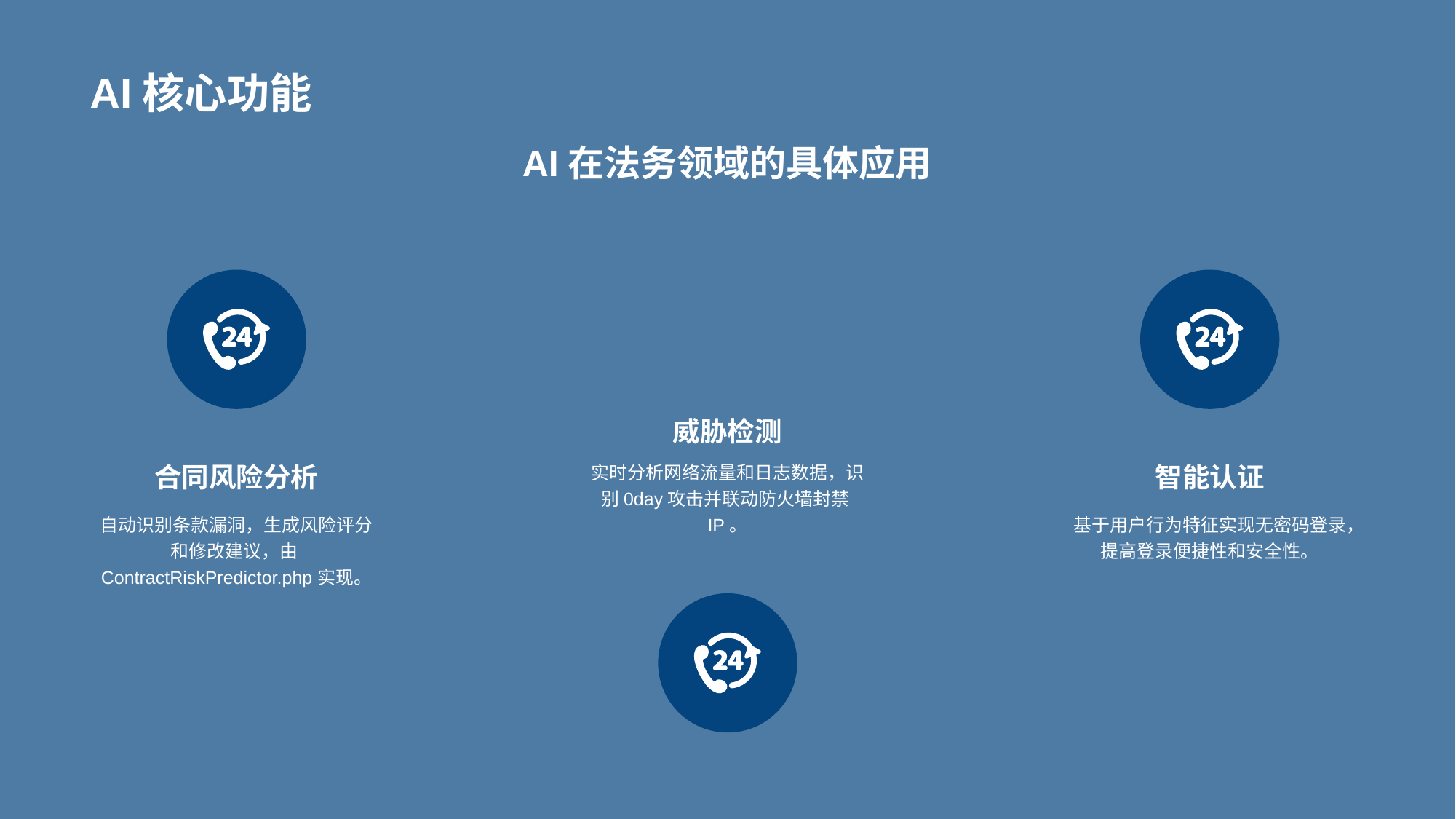

# AI核心功能
AI在法务领域的具体应用

合同风险分析
自动识别条款漏洞，生成风险评分和修改建议，由ContractRiskPredictor.php实现。

智能认证
基于用户行为特征实现无密码登录，提高登录便捷性和安全性。
威胁检测
实时分析网络流量和日志数据，识别0day攻击并联动防火墙封禁IP。